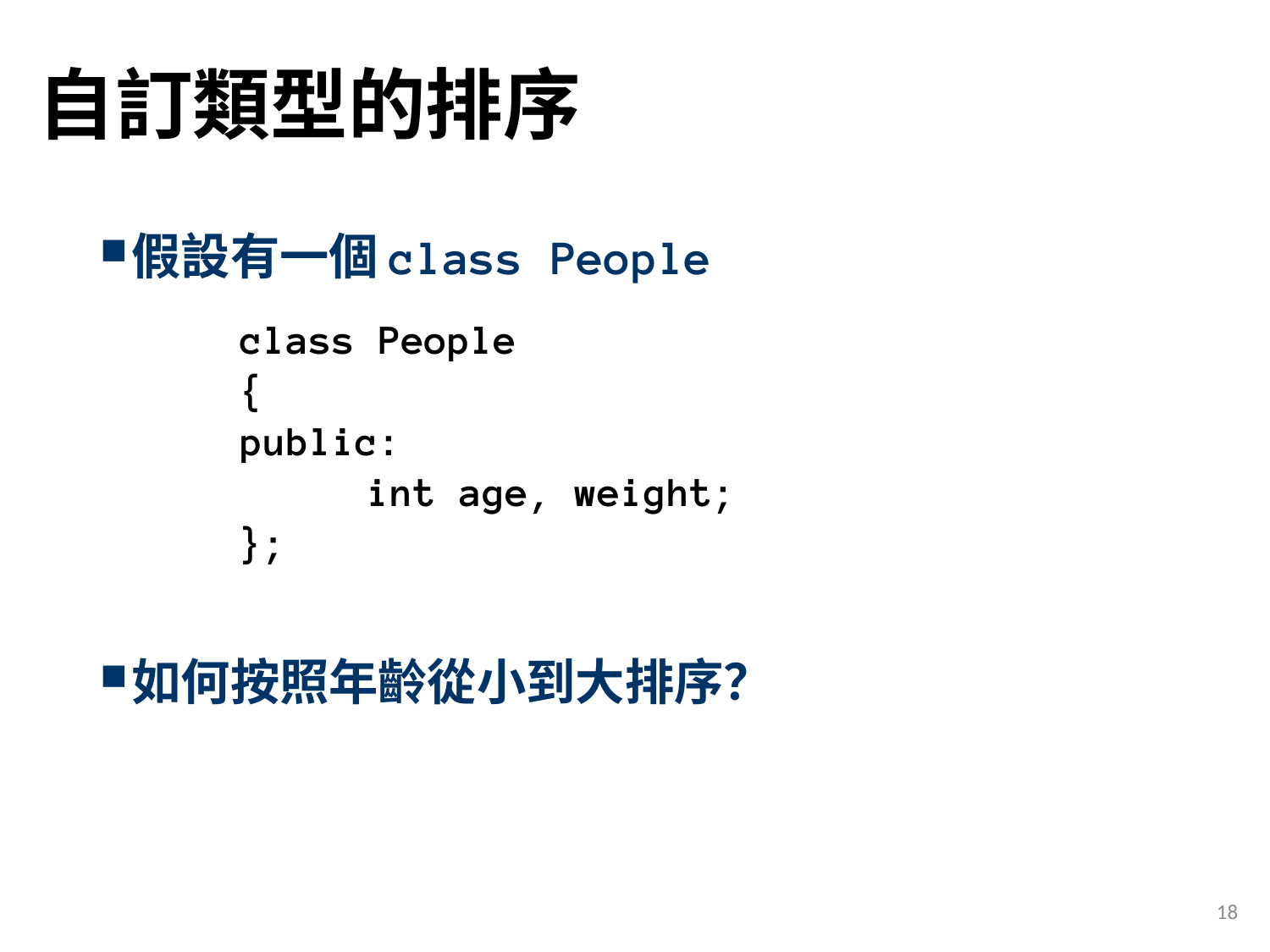

# 自訂類型的排序
假設有一個class People

如何按照年齡從小到大排序？
class People
{
public:
	int age, weight;
};
18